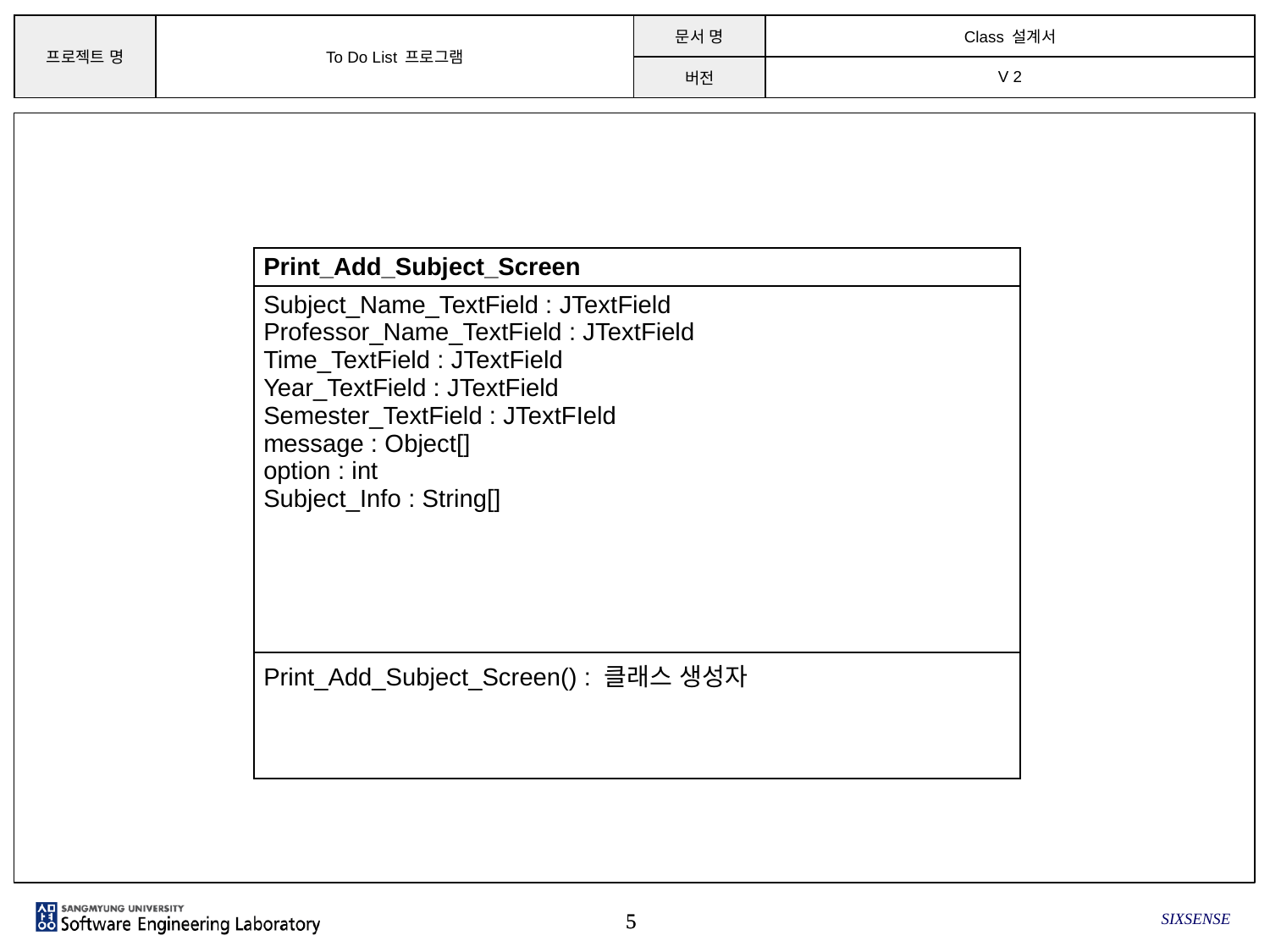

| Print\_Add\_Subject\_Screen |
| --- |
| Subject\_Name\_TextField : JTextField Professor\_Name\_TextField : JTextField Time\_TextField : JTextField Year\_TextField : JTextField Semester\_TextField : JTextFIeld message : Object[] option : int Subject\_Info : String[] |
| Print\_Add\_Subject\_Screen() : 클래스 생성자 |
SIXSENSE